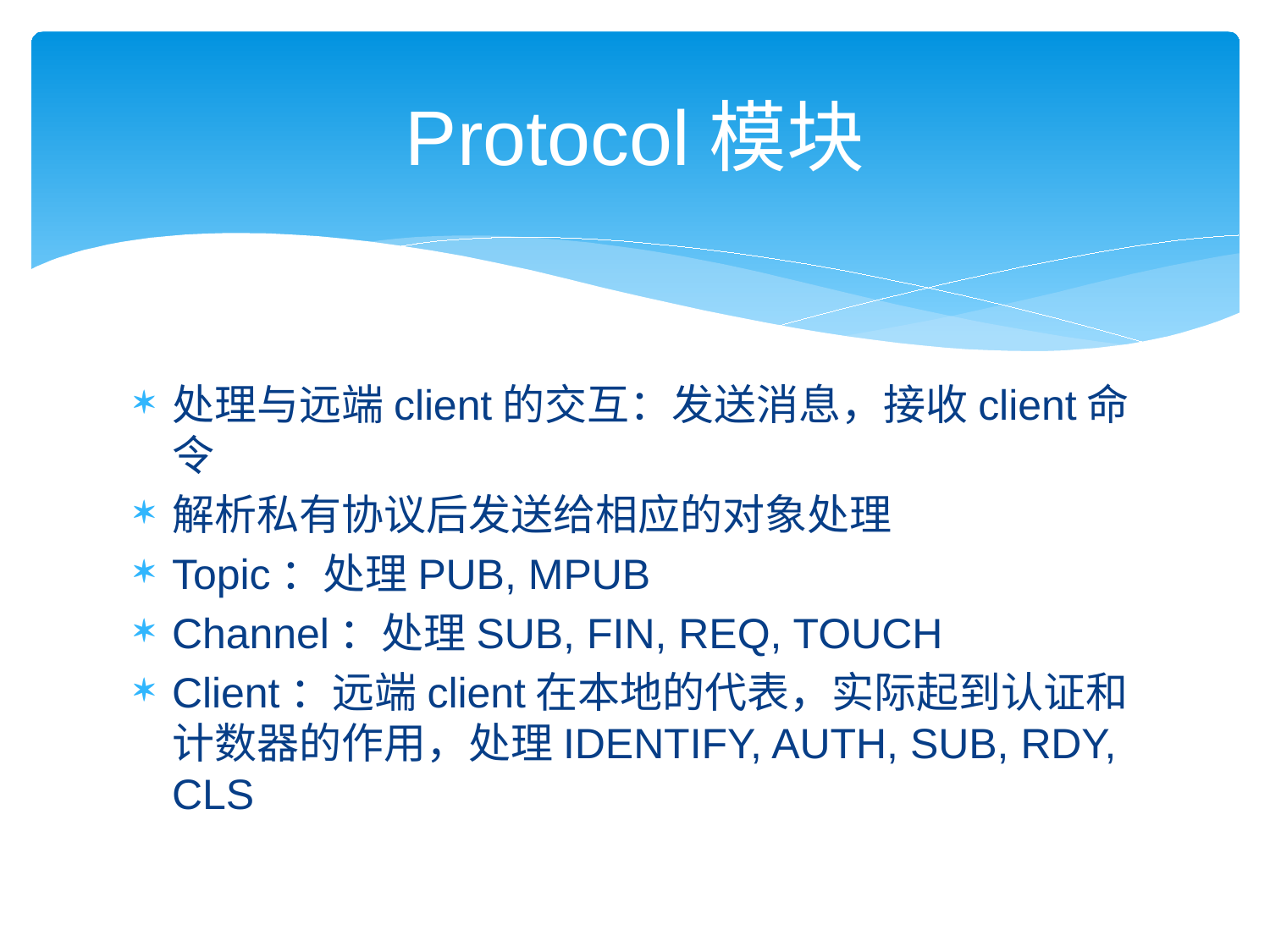

# Protocol模块
处理与远端client的交互：发送消息，接收client命令
解析私有协议后发送给相应的对象处理
Topic：处理PUB, MPUB
Channel：处理SUB, FIN, REQ, TOUCH
Client：远端client在本地的代表，实际起到认证和计数器的作用，处理IDENTIFY, AUTH, SUB, RDY, CLS